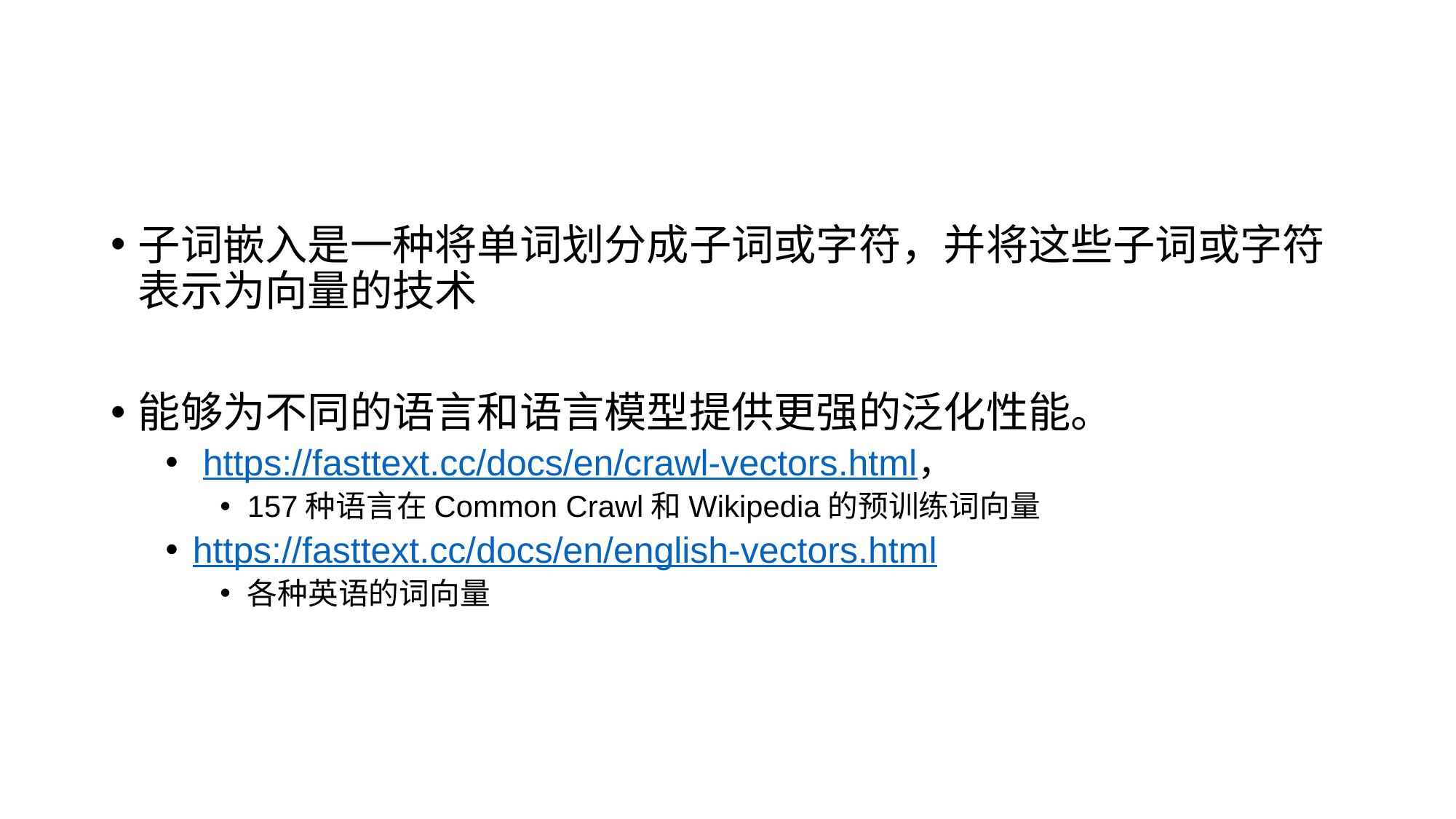

#
子词嵌入是一种将单词划分成子词或字符，并将这些子词或字符表示为向量的技术

能够为不同的语言和语言模型提供更强的泛化性能。
 https://fasttext.cc/docs/en/crawl-vectors.html，
157种语言在Common Crawl和Wikipedia的预训练词向量
https://fasttext.cc/docs/en/english-vectors.html
各种英语的词向量